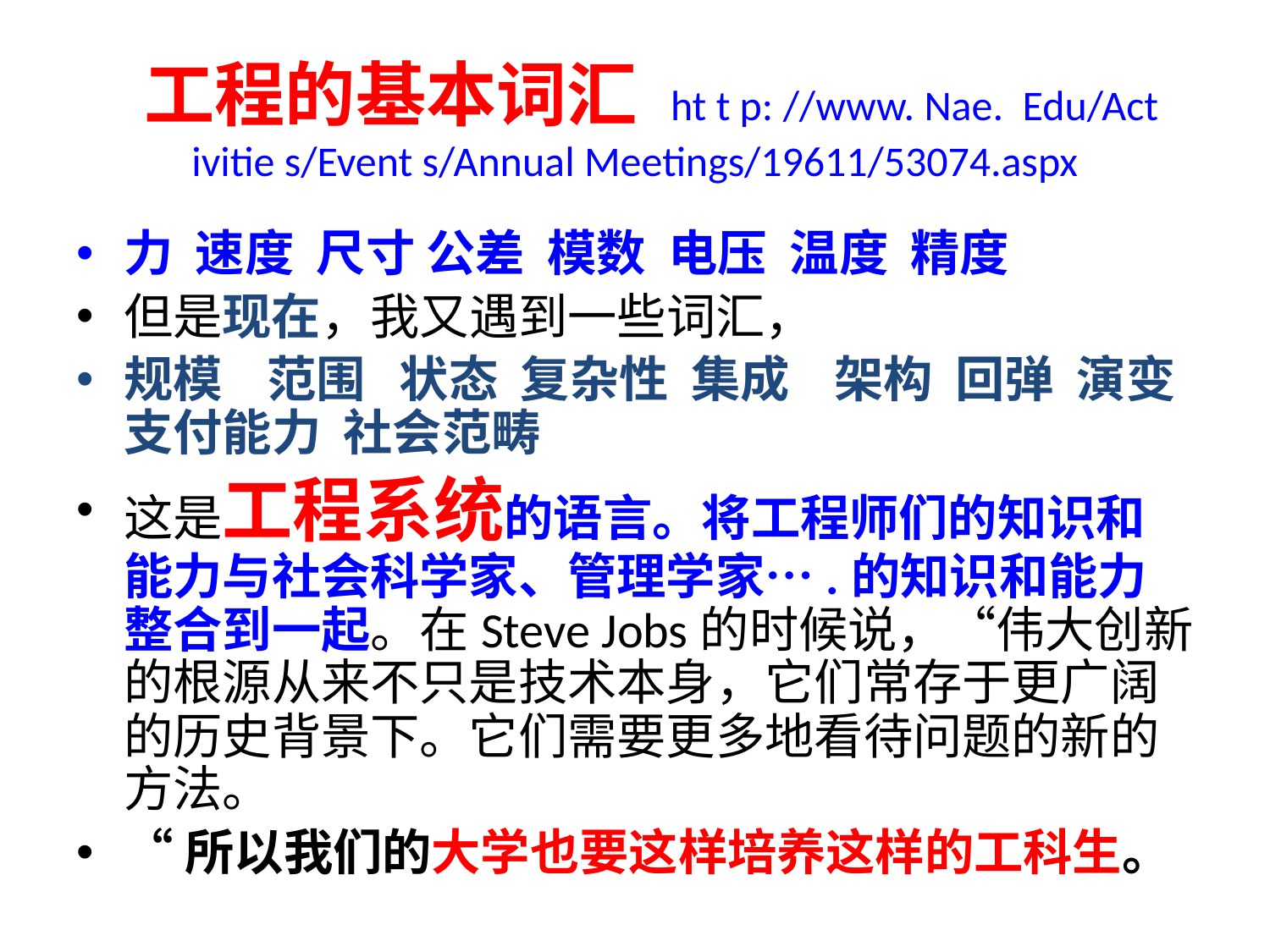

工程的基本词汇 ht t p: //www. Nae.  Edu/Act ivitie s/Event s/Annual Meetings/19611/53074.aspx
力  速度  尺寸 公差  模数  电压  温度  精度
但是现在，我又遇到一些词汇，
规模    范围   状态  复杂性  集成    架构  回弹  演变  支付能力  社会范畴
这是工程系统的语言。将工程师们的知识和能力与社会科学家、管理学家….的知识和能力整合到一起。在Steve Jobs的时候说，“伟大创新的根源从来不只是技术本身，它们常存于更广阔的历史背景下。它们需要更多地看待问题的新的方法。
“所以我们的大学也要这样培养这样的工科生。